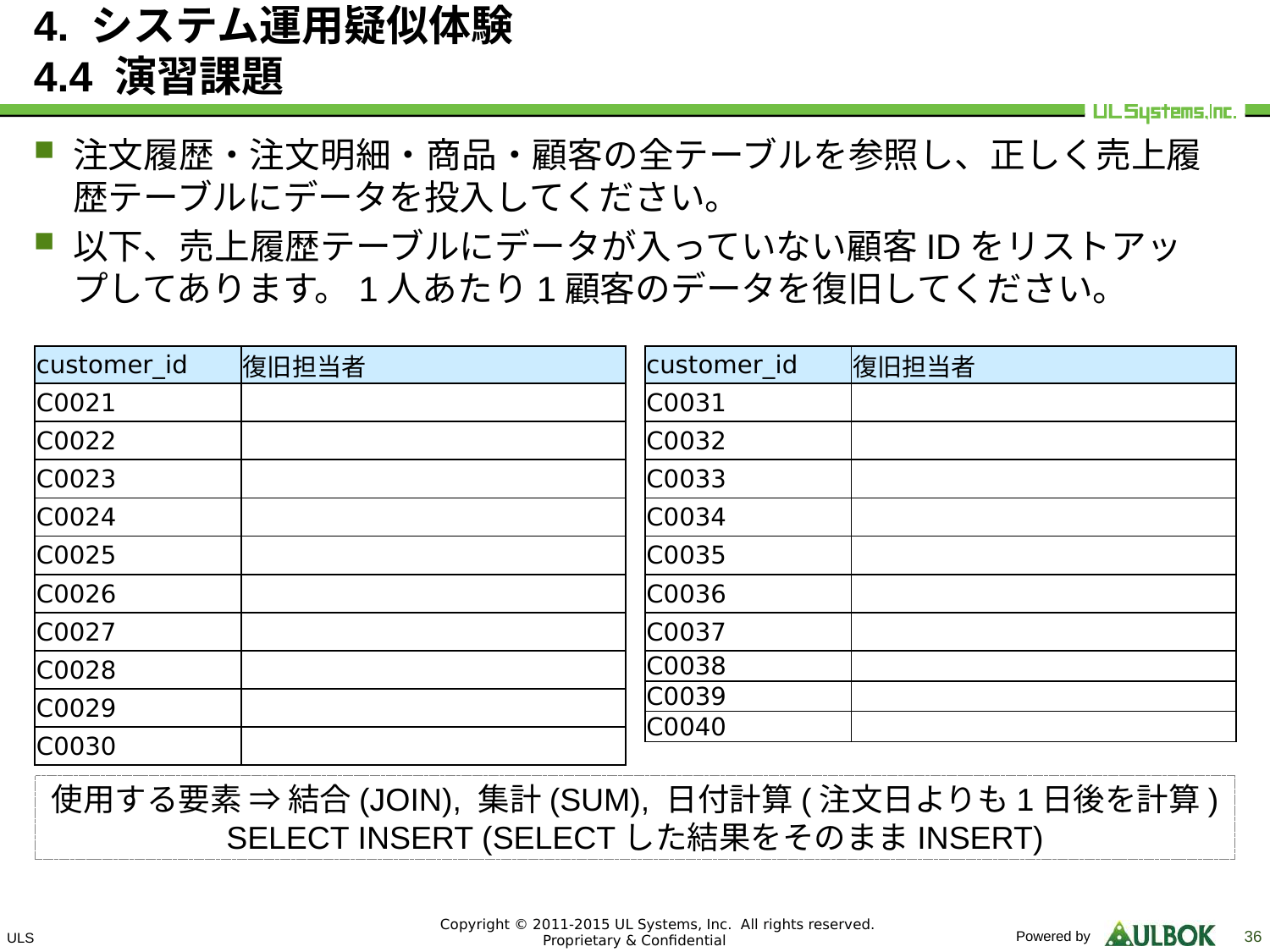

# 4. システム運用疑似体験 4.4 演習課題
注文履歴・注文明細・商品・顧客の全テーブルを参照し、正しく売上履歴テーブルにデータを投入してください。
以下、売上履歴テーブルにデータが入っていない顧客IDをリストアップしてあります。1人あたり1顧客のデータを復旧してください。

| customer\_id | 復旧担当者 |
| --- | --- |
| C0021 |  |
| C0022 |  |
| C0023 |  |
| C0024 |  |
| C0025 |  |
| C0026 |  |
| C0027 |  |
| C0028 |  |
| C0029 |  |
| C0030 |  |
| customer\_id | 復旧担当者 |
| --- | --- |
| C0031 |  |
| C0032 |  |
| C0033 |  |
| C0034 |  |
| C0035 |  |
| C0036 |  |
| C0037 |  |
| C0038 |  |
| C0039 |  |
| C0040 |  |
使用する要素 ⇒ 結合(JOIN), 集計(SUM), 日付計算(注文日よりも1日後を計算)
SELECT INSERT (SELECTした結果をそのままINSERT)